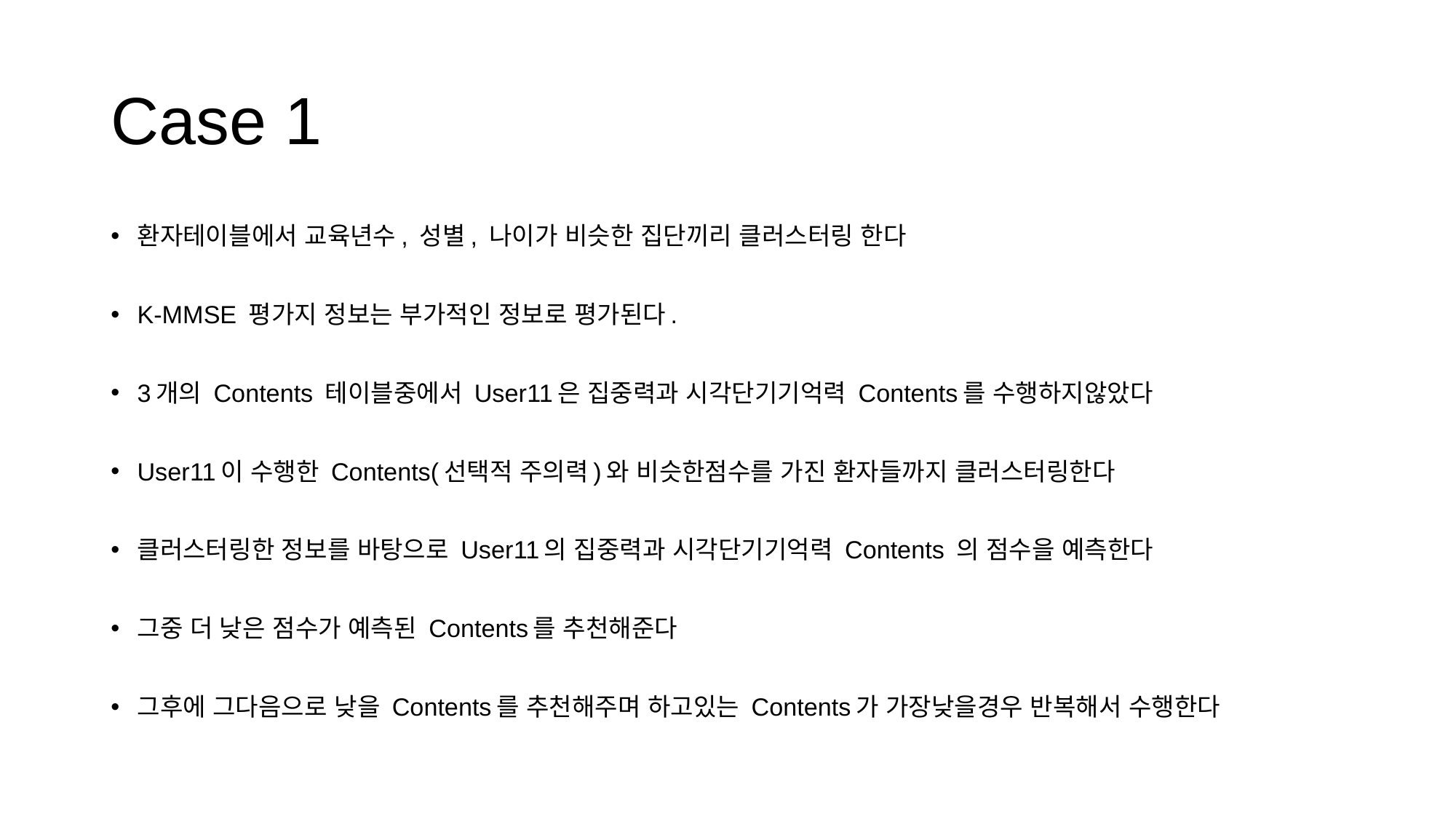

# Case 1
환자테이블에서 교육년수, 성별, 나이가 비슷한 집단끼리 클러스터링 한다

K-MMSE 평가지 정보는 부가적인 정보로 평가된다.

3개의 Contents 테이블중에서 User11은 집중력과 시각단기기억력 Contents를 수행하지않았다

User11이 수행한 Contents(선택적 주의력)와 비슷한점수를 가진 환자들까지 클러스터링한다

클러스터링한 정보를 바탕으로 User11의 집중력과 시각단기기억력 Contents 의 점수을 예측한다

그중 더 낮은 점수가 예측된 Contents를 추천해준다

그후에 그다음으로 낮을 Contents를 추천해주며 하고있는 Contents가 가장낮을경우 반복해서 수행한다